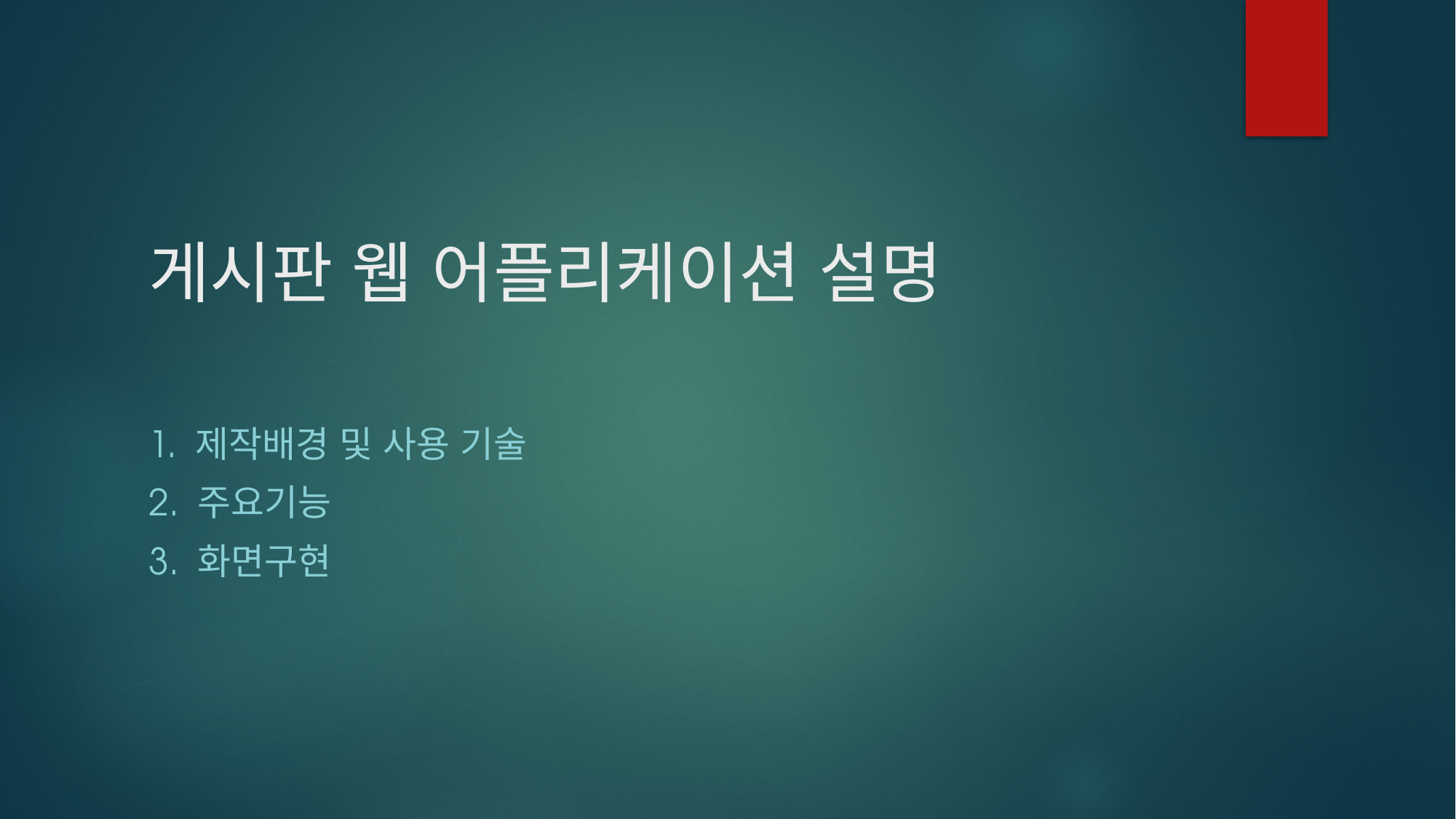

# 게시판 웹 어플리케이션 설명
1. 제작배경 및 사용 기술
2. 주요기능
3. 화면구현